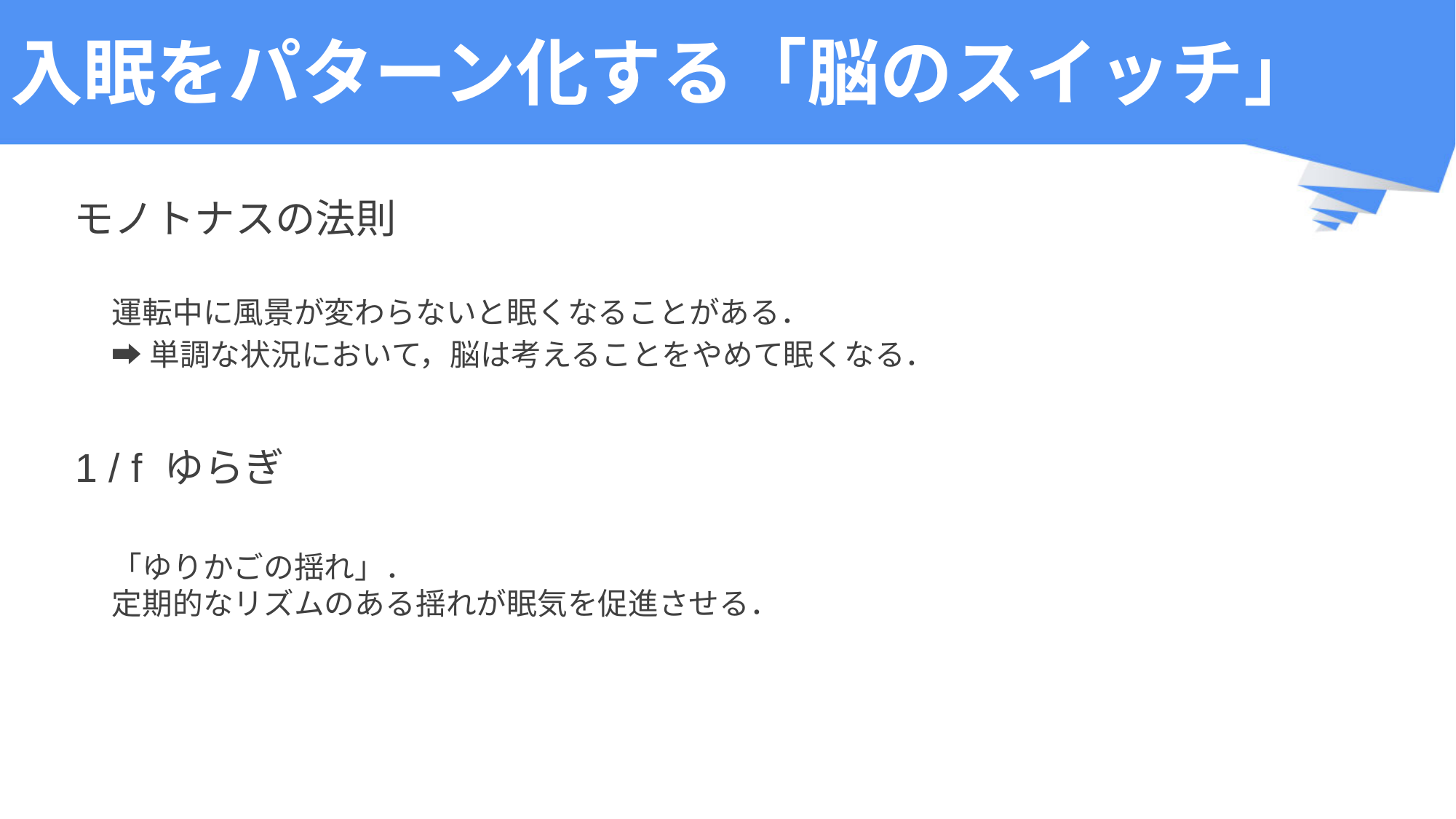

# 入眠をパターン化する「脳のスイッチ」
モノトナスの法則
運転中に風景が変わらないと眠くなることがある．
➡単調な状況において，脳は考えることをやめて眠くなる．

「ゆりかごの揺れ」．
定期的なリズムのある揺れが眠気を促進させる．
1 / f ゆらぎ